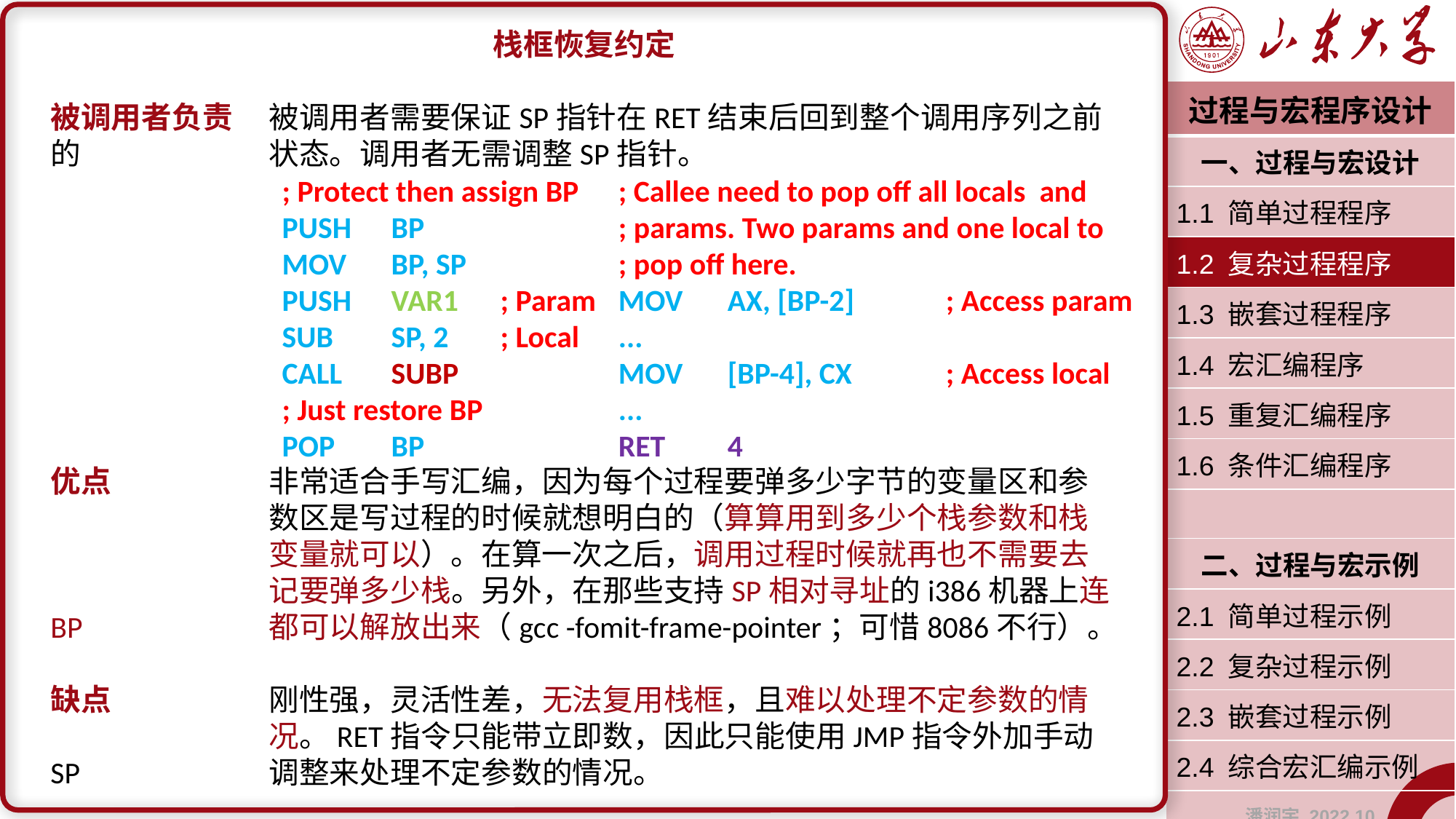

栈框恢复约定

被调用者负责	被调用者需要保证SP指针在RET结束后回到整个调用序列之前的		状态。调用者无需调整SP指针。

优点		非常适合手写汇编，因为每个过程要弹多少字节的变量区和参		数区是写过程的时候就想明白的（算算用到多少个栈参数和栈		变量就可以）。在算一次之后，调用过程时候就再也不需要去		记要弹多少栈。另外，在那些支持SP相对寻址的i386机器上连BP		都可以解放出来（gcc -fomit-frame-pointer；可惜8086不行）。

缺点		刚性强，灵活性差，无法复用栈框，且难以处理不定参数的情		况。RET指令只能带立即数，因此只能使用JMP指令外加手动SP		调整来处理不定参数的情况。
| 过程与宏程序设计 |
| --- |
| 一、过程与宏设计 |
| 1.1 简单过程程序 |
| 1.2 复杂过程程序 |
| 1.3 嵌套过程程序 |
| 1.4 宏汇编程序 |
| 1.5 重复汇编程序 |
| 1.6 条件汇编程序 |
|  |
| 二、过程与宏示例 |
| 2.1 简单过程示例 |
| 2.2 复杂过程示例 |
| 2.3 嵌套过程示例 |
| 2.4 综合宏汇编示例 |
| 潘润宇 2022.10 |
; Protect then assign BP
PUSH	BP
MOV	BP, SP
PUSH	VAR1	; Param
SUB	SP, 2	; Local
CALL	SUBP
; Just restore BP
POP	BP
; Callee need to pop off all locals  and
; params. Two params and one local to
; pop off here.
MOV	AX, [BP-2]	; Access param
...
MOV	[BP-4], CX	; Access local
...
RET	4